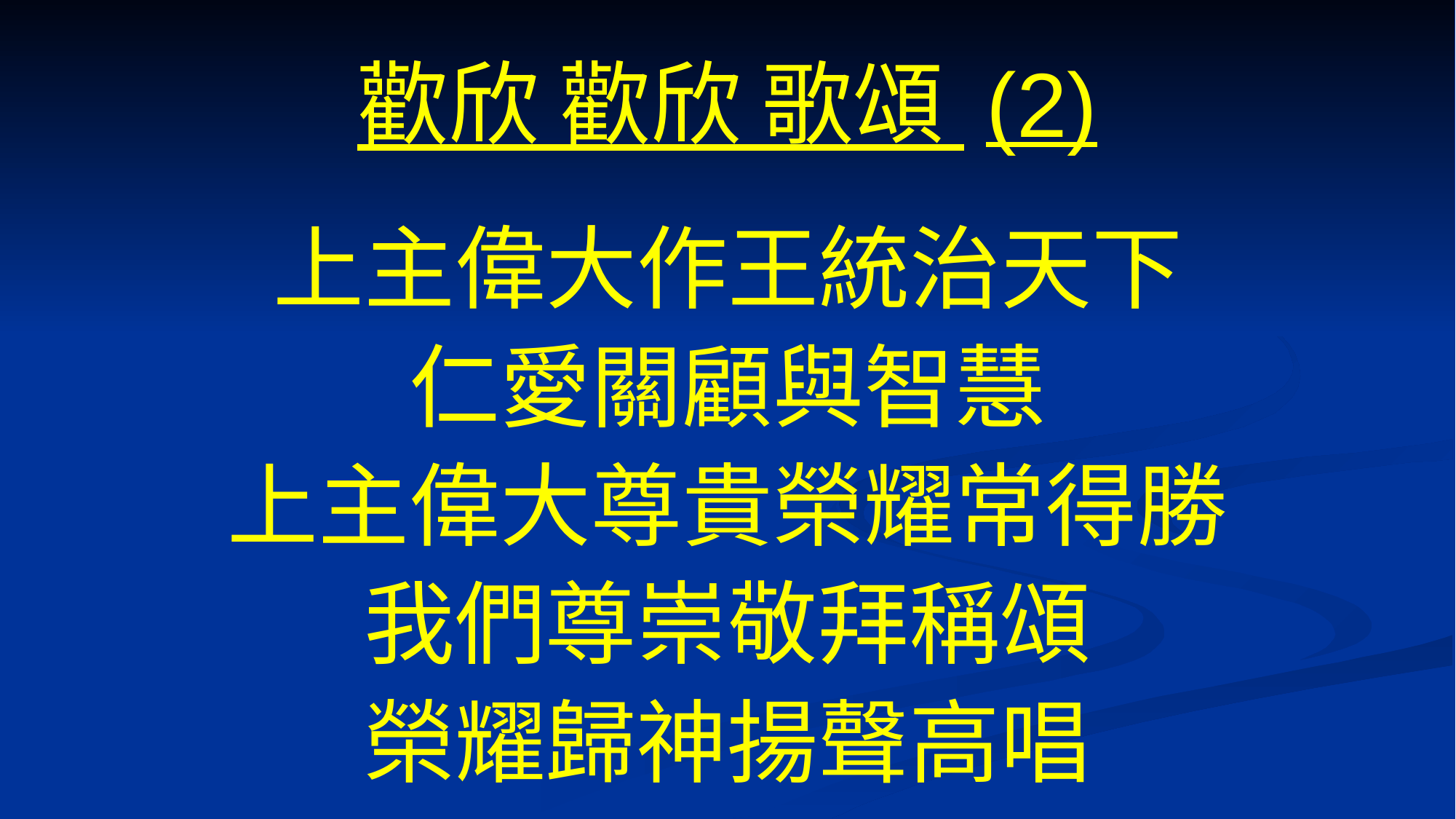

# 歡欣 歡欣 歌頌 (2)
上主偉大作王統治天下
仁愛關顧與智慧
上主偉大尊貴榮耀常得勝
我們尊崇敬拜稱頌
榮耀歸神揚聲高唱